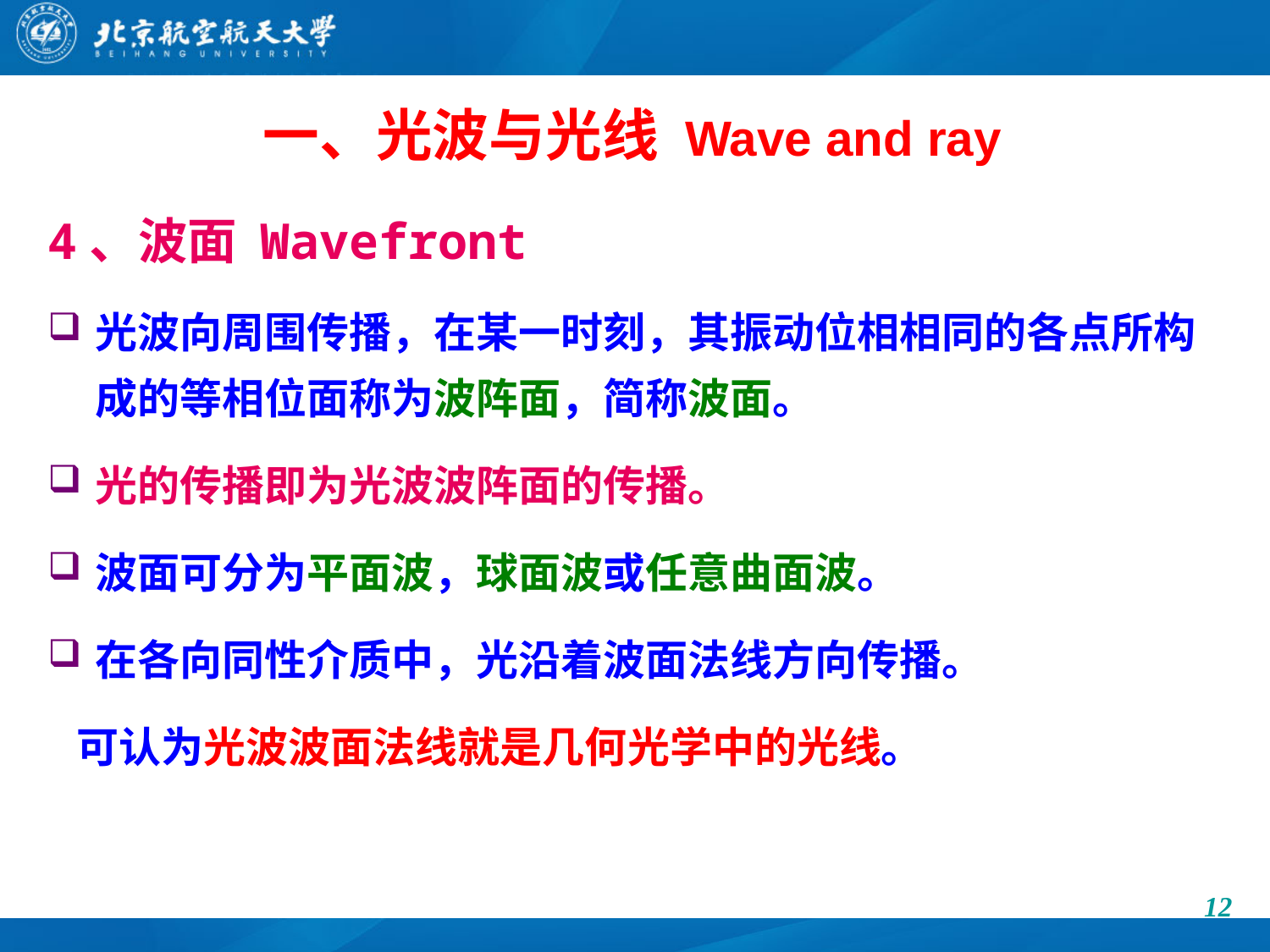

# 一、光波与光线 Wave and ray
4、波面 Wavefront
光波向周围传播，在某一时刻，其振动位相相同的各点所构成的等相位面称为波阵面，简称波面。
光的传播即为光波波阵面的传播。
波面可分为平面波，球面波或任意曲面波。
在各向同性介质中，光沿着波面法线方向传播。
  可认为光波波面法线就是几何光学中的光线。
12